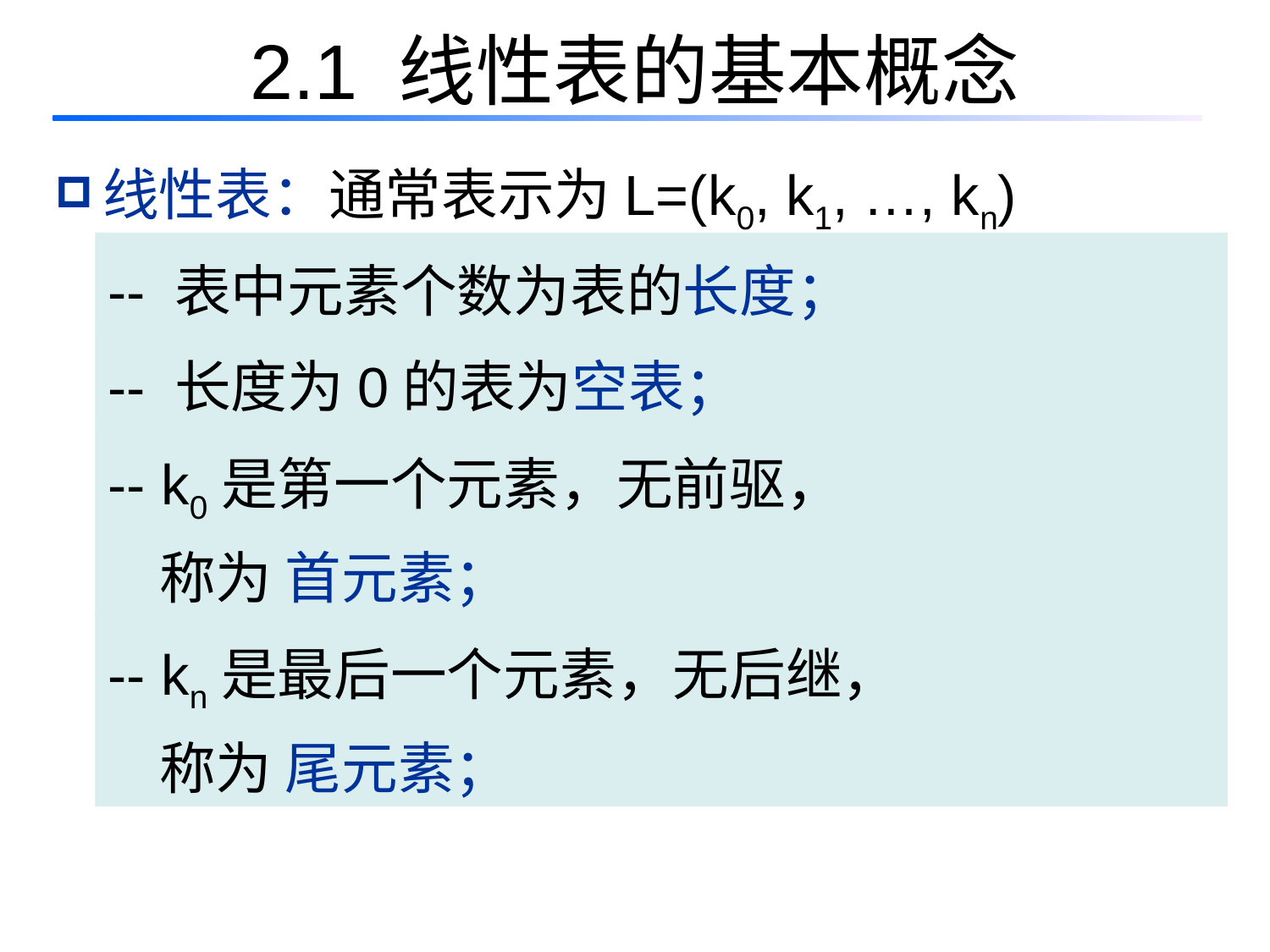

# 2.1 线性表的基本概念

线性表：通常表示为L=(k0, k1, …, kn)

-- 表中元素个数为表的长度；
-- 长度为0的表为空表；
-- k0是第一个元素，无前驱，
   称为 首元素；
-- kn是最后一个元素，无后继，
   称为 尾元素；